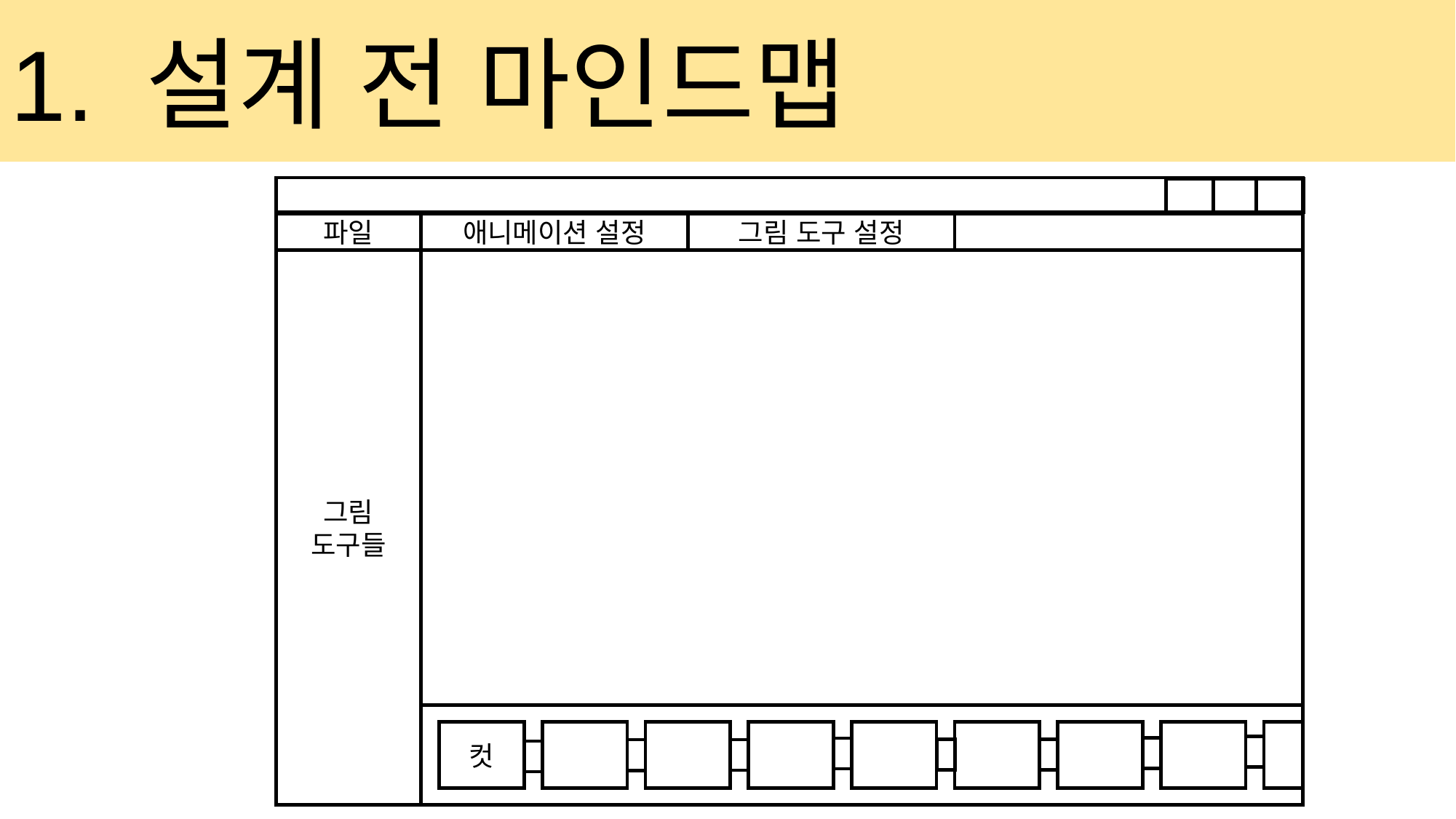

1. 설계 전 마인드맵

그림 도구 설정

애니메이션 설정
파일

그림 도구들

컷